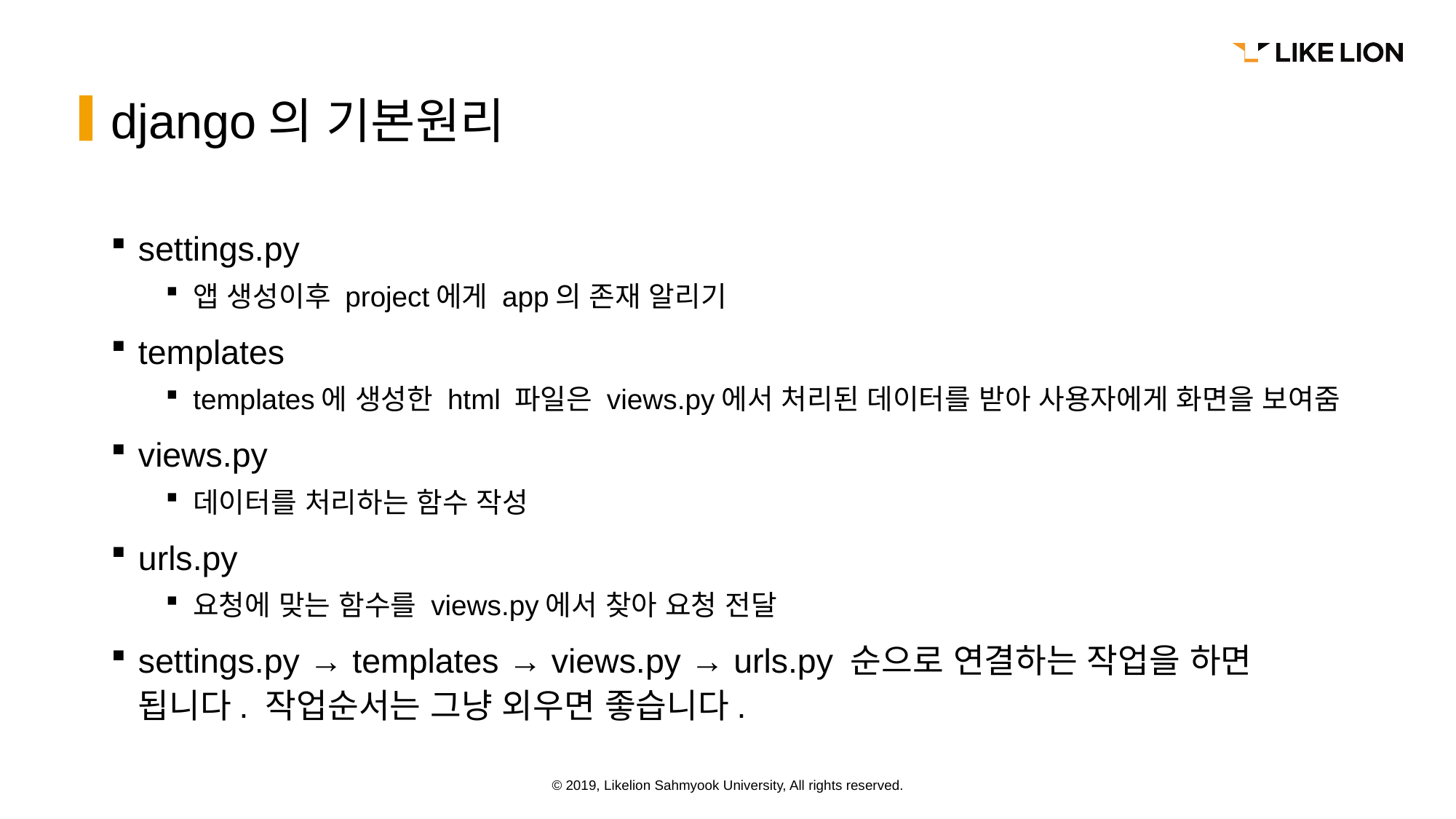

# django의 기본원리
settings.py
앱 생성이후 project에게 app의 존재 알리기
templates
templates에 생성한 html 파일은 views.py에서 처리된 데이터를 받아 사용자에게 화면을 보여줌
views.py
데이터를 처리하는 함수 작성
urls.py
요청에 맞는 함수를 views.py에서 찾아 요청 전달
settings.py → templates → views.py → urls.py 순으로 연결하는 작업을 하면 됩니다. 작업순서는 그냥 외우면 좋습니다.